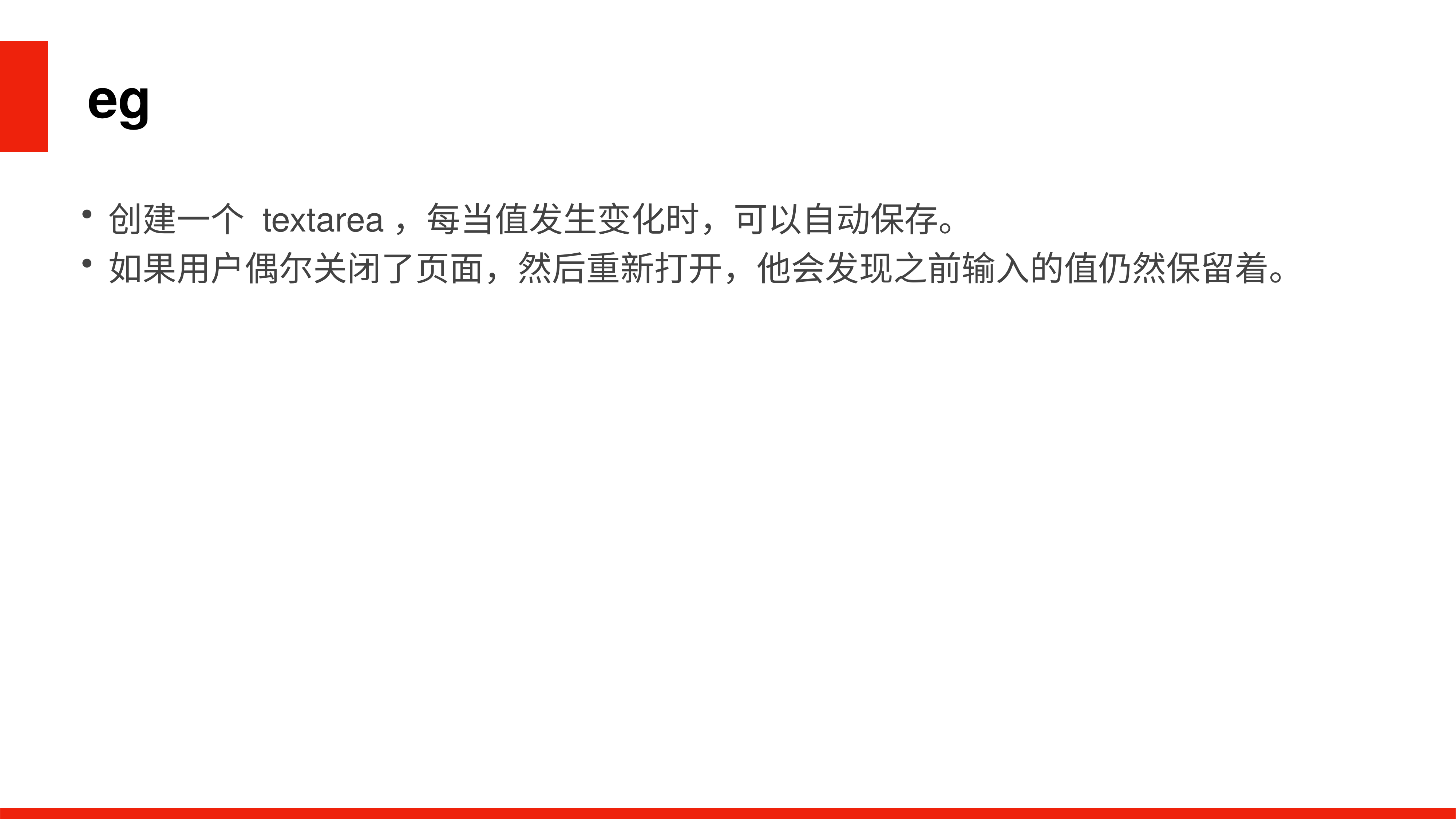

eg
创建一个 textarea，每当值发生变化时，可以自动保存。
如果用户偶尔关闭了页面，然后重新打开，他会发现之前输入的值仍然保留着。
15